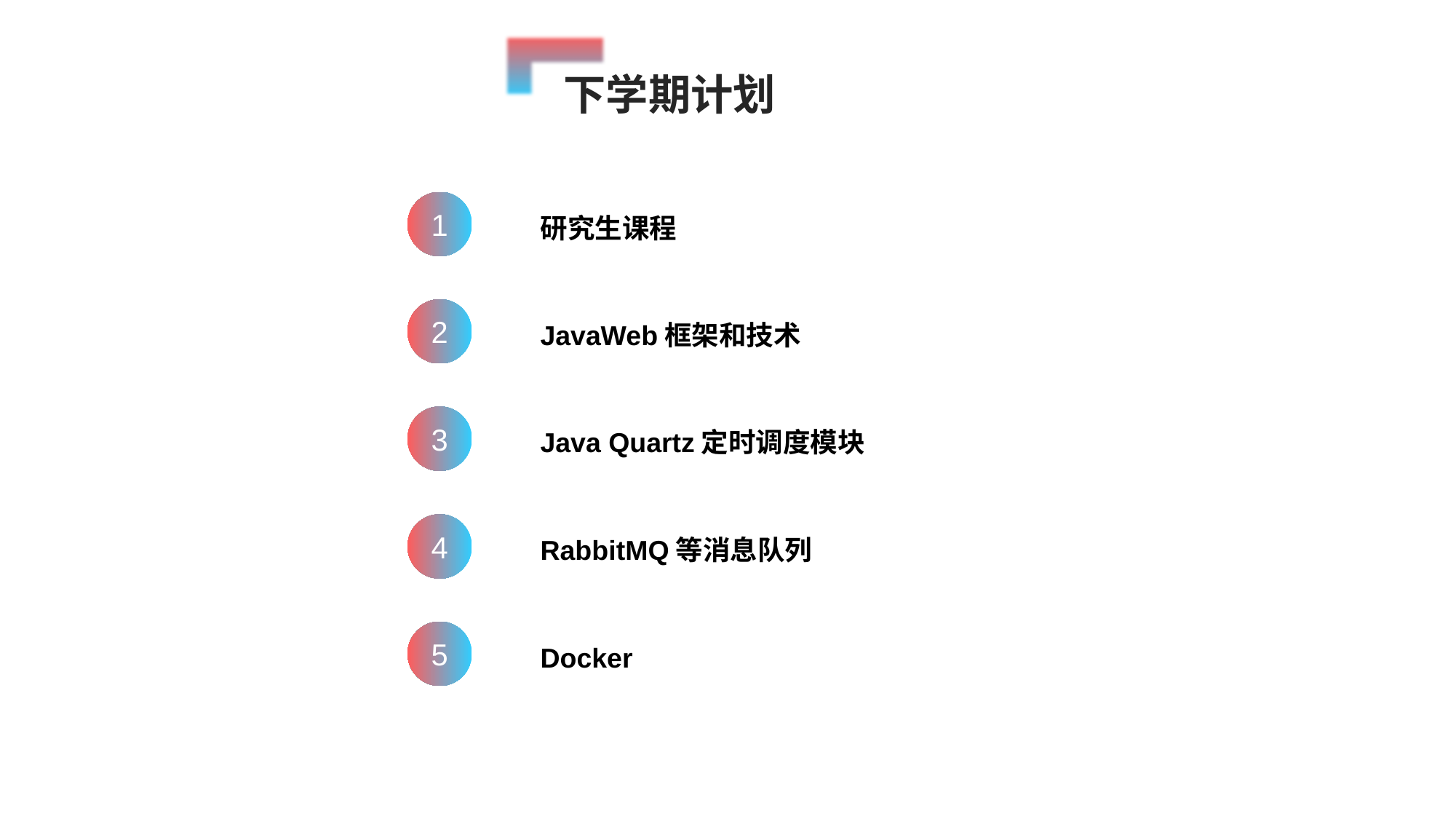

下学期计划
1
研究生课程
2
JavaWeb框架和技术
3
Java Quartz定时调度模块
4
RabbitMQ等消息队列
5
Docker
04
03